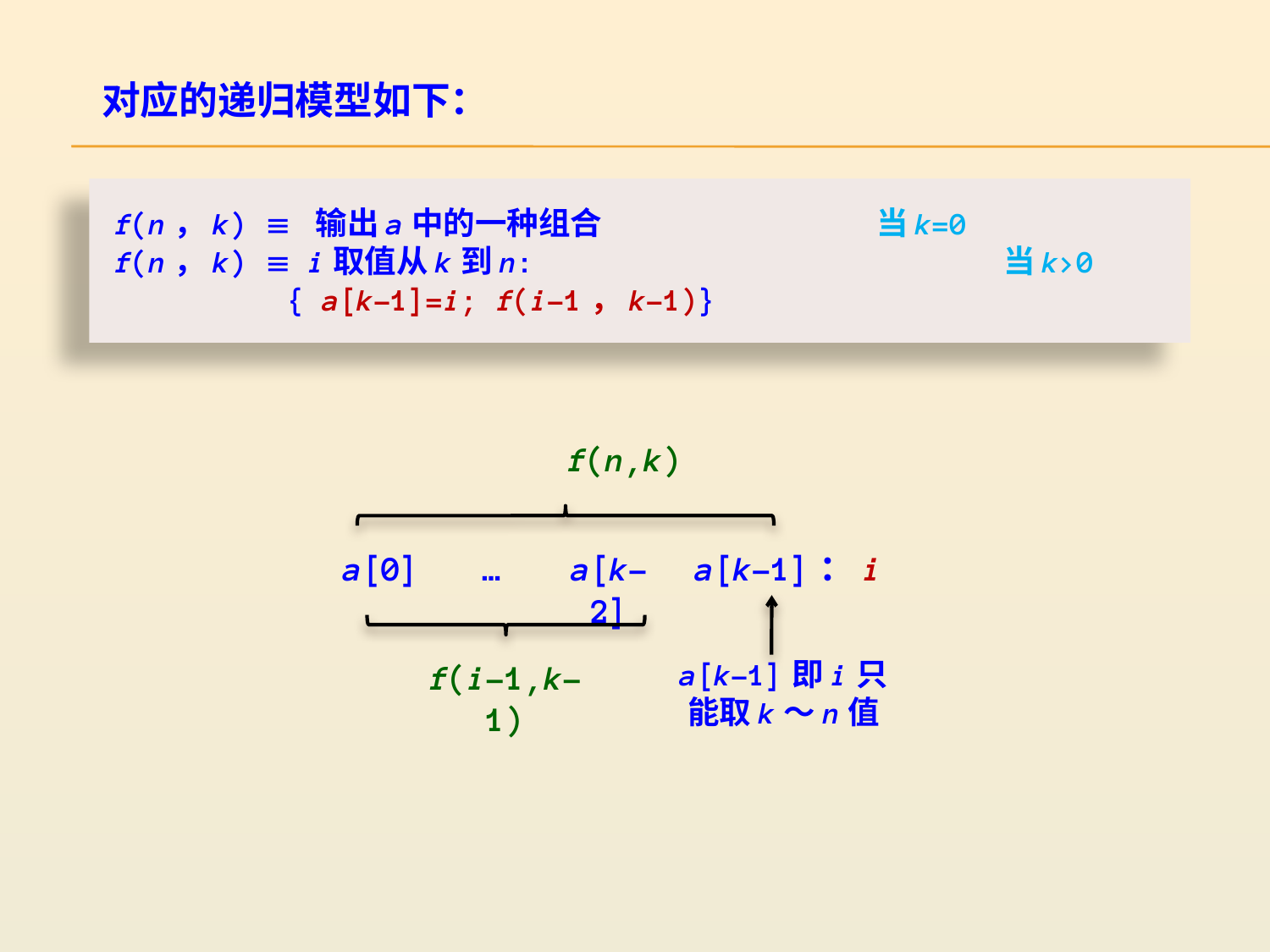

对应的递归模型如下：
f(n，k) ≡ 输出a中的一种组合			当k=0
f(n，k) ≡ i取值从k到n:				当k>0
          { a[k-1]=i; f(i-1，k-1)}

f(n,k)

a[0]
…
a[k-2]
a[k-1]：i
f(i-1,k-1)
a[k-1]即i只能取k～n值